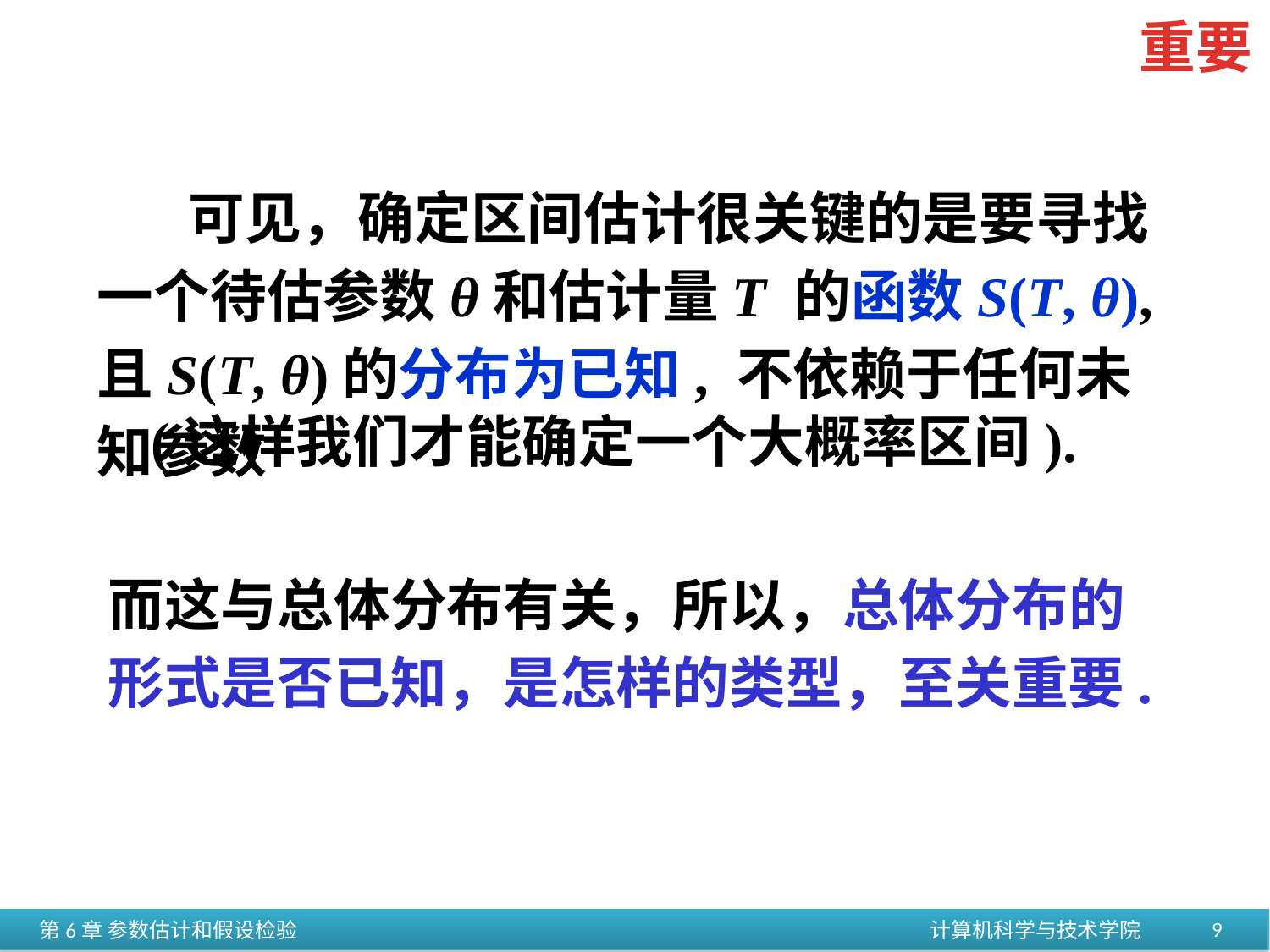

重要
      可见，确定区间估计很关键的是要寻找一个待估参数θ和估计量T 的函数S(T, θ), 且S(T, θ)的分布为已知, 不依赖于任何未知参数
(这样我们才能确定一个大概率区间).
而这与总体分布有关，所以，总体分布的形式是否已知，是怎样的类型，至关重要.